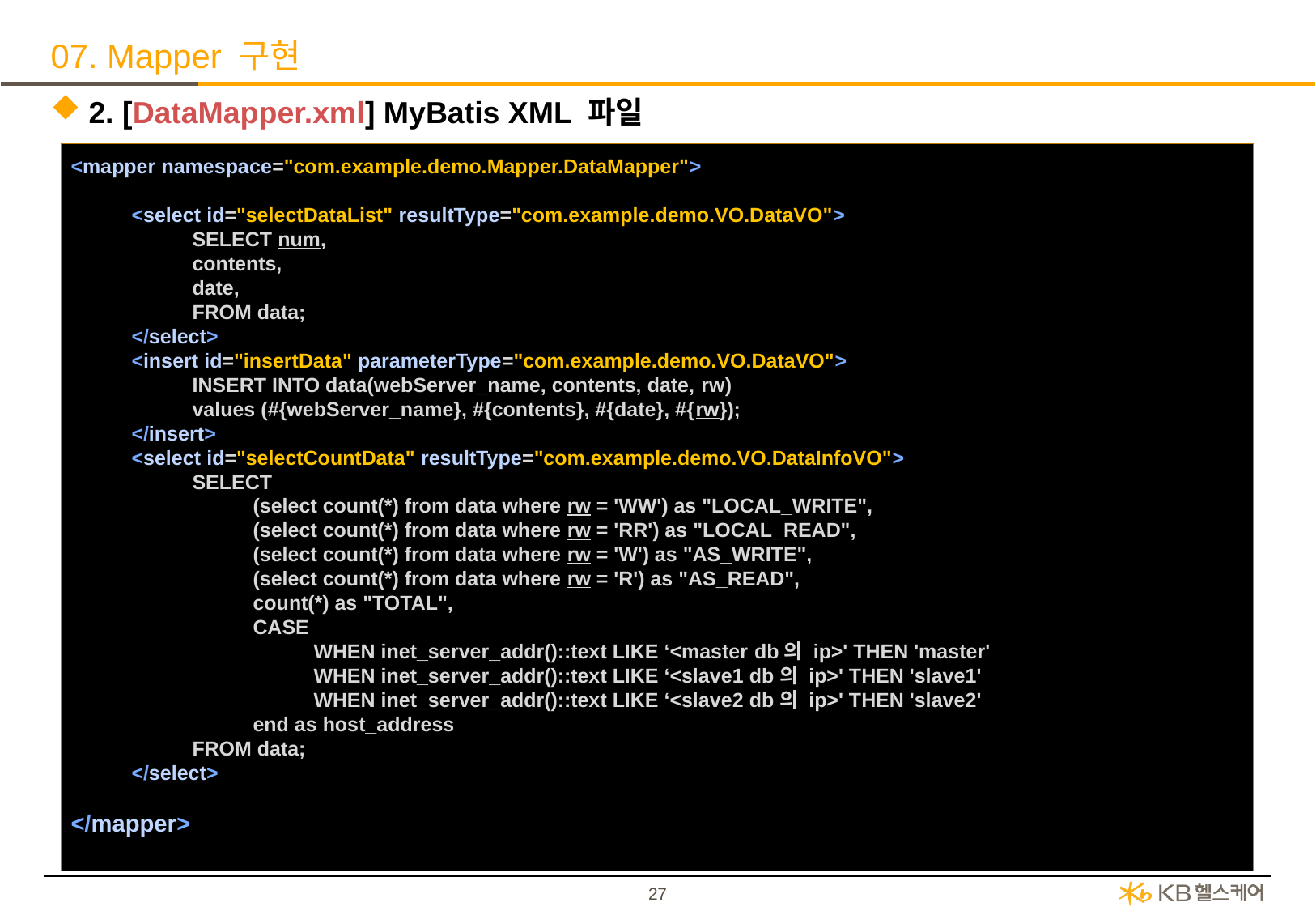

# 07. Mapper 구현
2. [DataMapper.xml] MyBatis XML 파일

<mapper namespace="com.example.demo.Mapper.DataMapper">
<select id="selectDataList" resultType="com.example.demo.VO.DataVO">
SELECT num,
contents,
date,
FROM data;
</select>
<insert id="insertData" parameterType="com.example.demo.VO.DataVO">
INSERT INTO data(webServer_name, contents, date, rw)
values (#{webServer_name}, #{contents}, #{date}, #{rw});
</insert>
<select id="selectCountData" resultType="com.example.demo.VO.DataInfoVO">
SELECT
(select count(*) from data where rw = 'WW') as "LOCAL_WRITE",
(select count(*) from data where rw = 'RR') as "LOCAL_READ",
(select count(*) from data where rw = 'W') as "AS_WRITE",
(select count(*) from data where rw = 'R') as "AS_READ",
count(*) as "TOTAL",
CASE
WHEN inet_server_addr()::text LIKE ‘<master db의 ip>' THEN 'master'
WHEN inet_server_addr()::text LIKE ‘<slave1 db의 ip>' THEN 'slave1'
WHEN inet_server_addr()::text LIKE ‘<slave2 db의 ip>' THEN 'slave2'
end as host_address
FROM data;
</select>

</mapper>